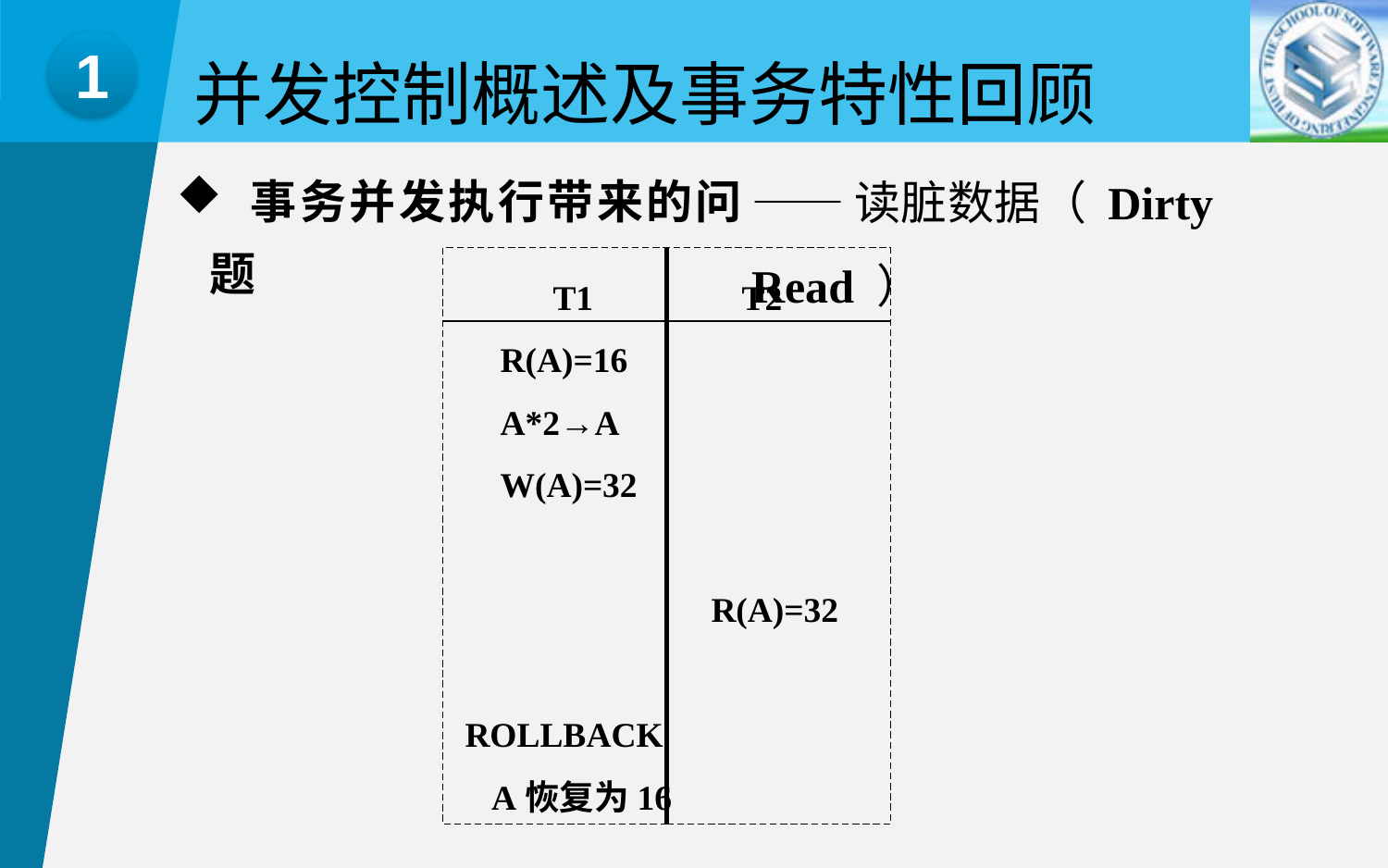

并发控制概述及事务特性回顾
1
——读脏数据（ Dirty Read ）
 事务并发执行带来的问题
           T1                 T2
     R(A)=16
     A*2→A
     W(A)=32

                             R(A)=32

 ROLLBACK
    A恢复为16